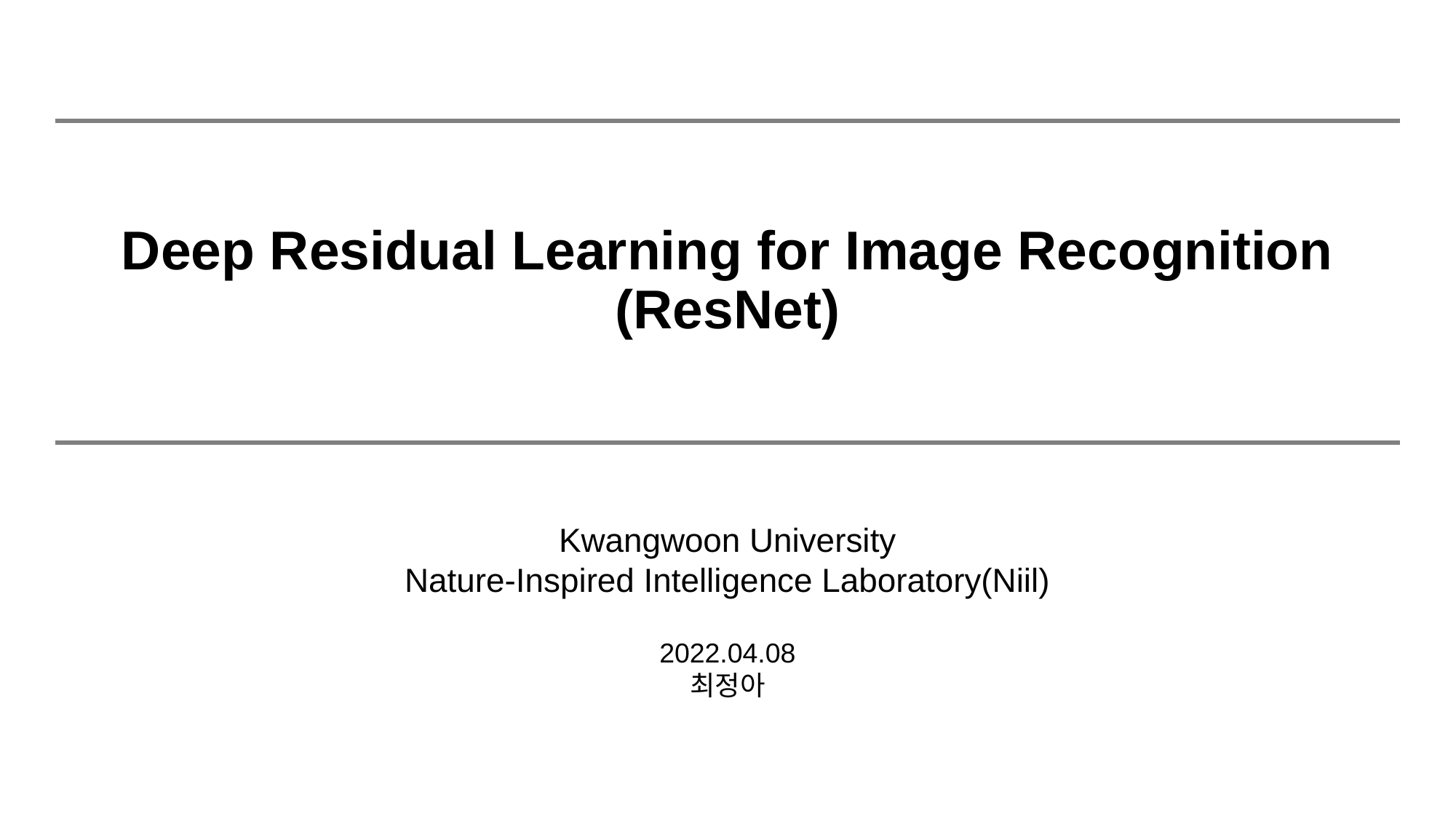

# Deep Residual Learning for Image Recognition (ResNet)
Kwangwoon University
Nature-Inspired Intelligence Laboratory(Niil)

2022.04.08
최정아